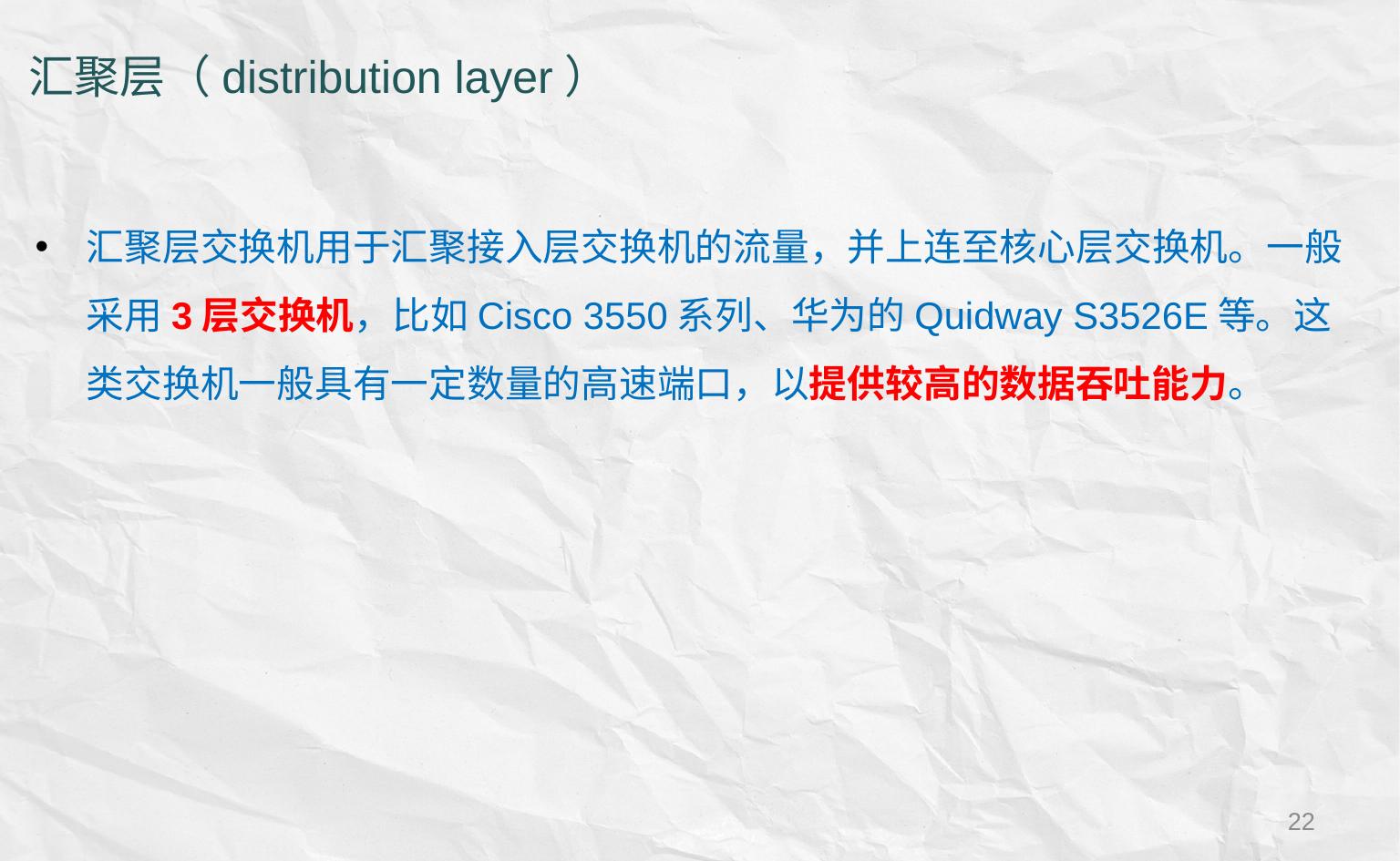

汇聚层（distribution layer）
汇聚层交换机用于汇聚接入层交换机的流量，并上连至核心层交换机。一般采用3层交换机，比如Cisco 3550系列、华为的Quidway S3526E等。这类交换机一般具有一定数量的高速端口，以提供较高的数据吞吐能力。

 22